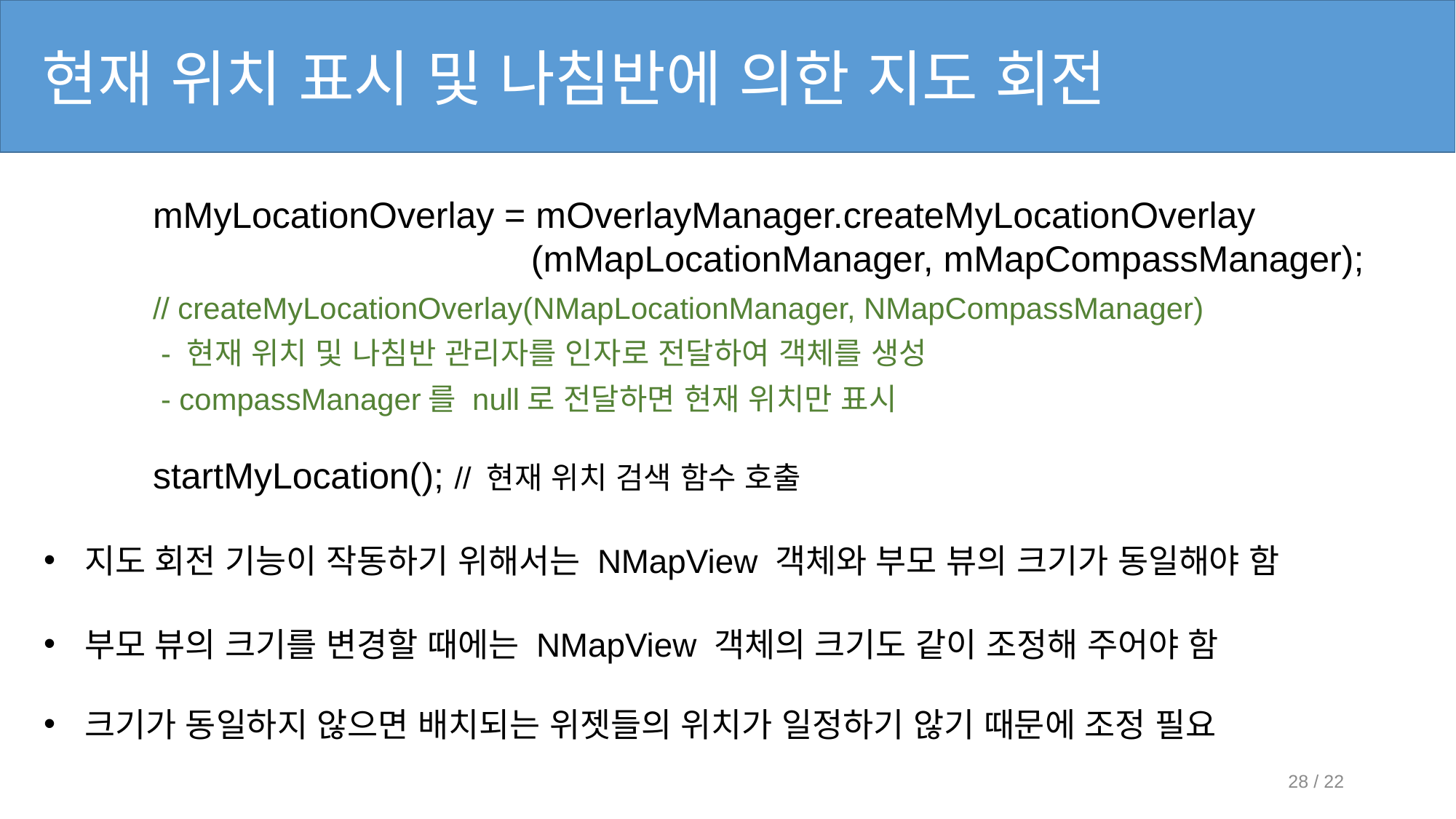

현재 위치 표시 및 나침반에 의한 지도 회전
	mMyLocationOverlay = mOverlayManager.createMyLocationOverlay
				     (mMapLocationManager, mMapCompassManager);

	// createMyLocationOverlay(NMapLocationManager, NMapCompassManager)

              - 현재 위치 및 나침반 관리자를 인자로 전달하여 객체를 생성

              - compassManager를 null로 전달하면 현재 위치만 표시

	startMyLocation(); // 현재 위치 검색 함수 호출

지도 회전 기능이 작동하기 위해서는 NMapView 객체와 부모 뷰의 크기가 동일해야 함

부모 뷰의 크기를 변경할 때에는 NMapView 객체의 크기도 같이 조정해 주어야 함

크기가 동일하지 않으면 배치되는 위젯들의 위치가 일정하기 않기 때문에 조정 필요
28 / 22